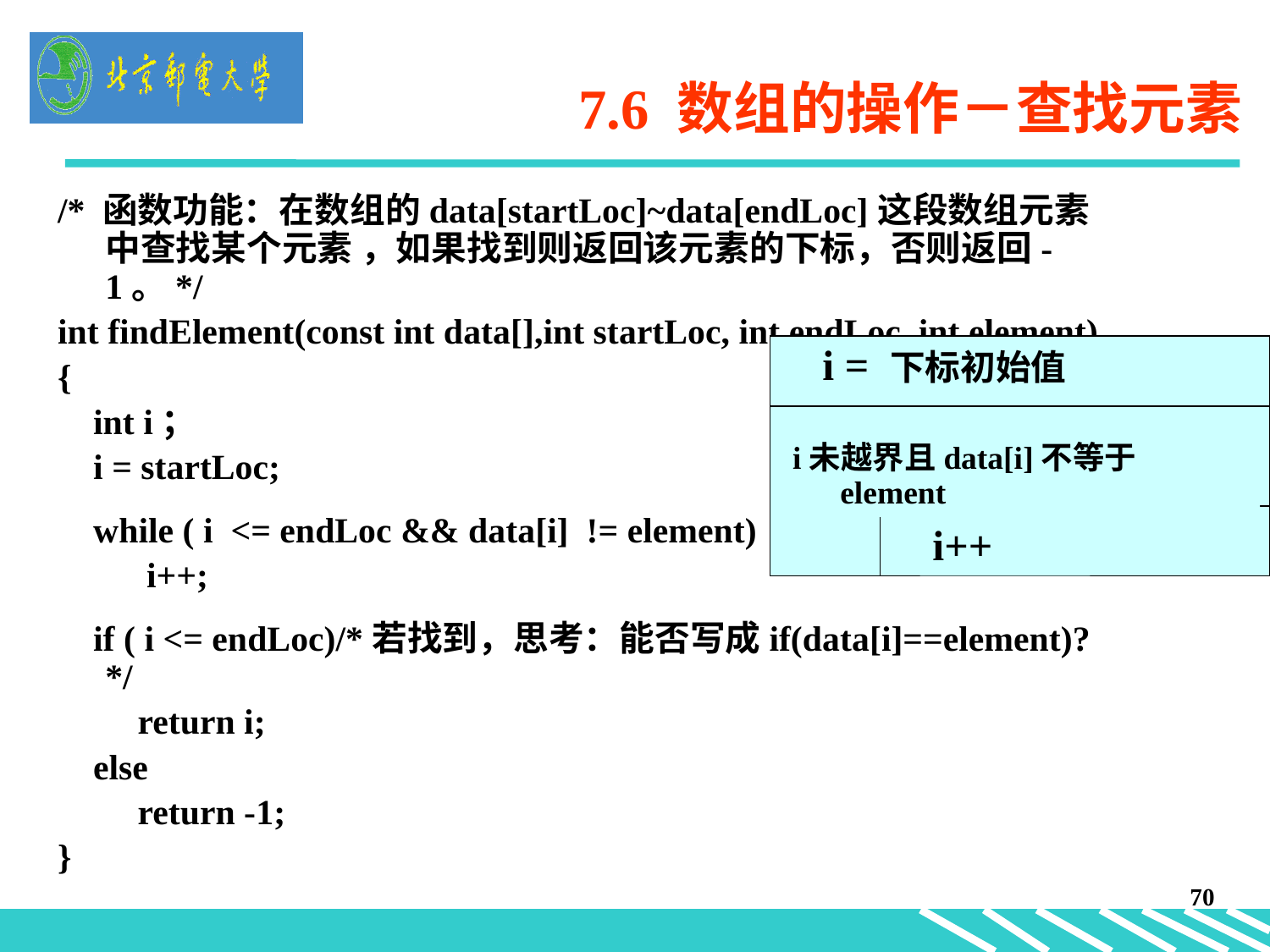

# 7.6 数组的操作－查找元素
/* 函数功能：在数组的data[startLoc]~data[endLoc]这段数组元素中查找某个元素 ，如果找到则返回该元素的下标，否则返回-1。*/
int findElement(const int data[],int startLoc, int endLoc, int element)
{
    int i；
    i = startLoc;

    while ( i  <= endLoc && data[i]  != element)
          i++;

    if ( i <= endLoc)/*若找到，思考：能否写成if(data[i]==element)? */
         return i;
    else
         return -1;
}

i = 下标初始值

i未越界且data[i]不等于element

i++
70